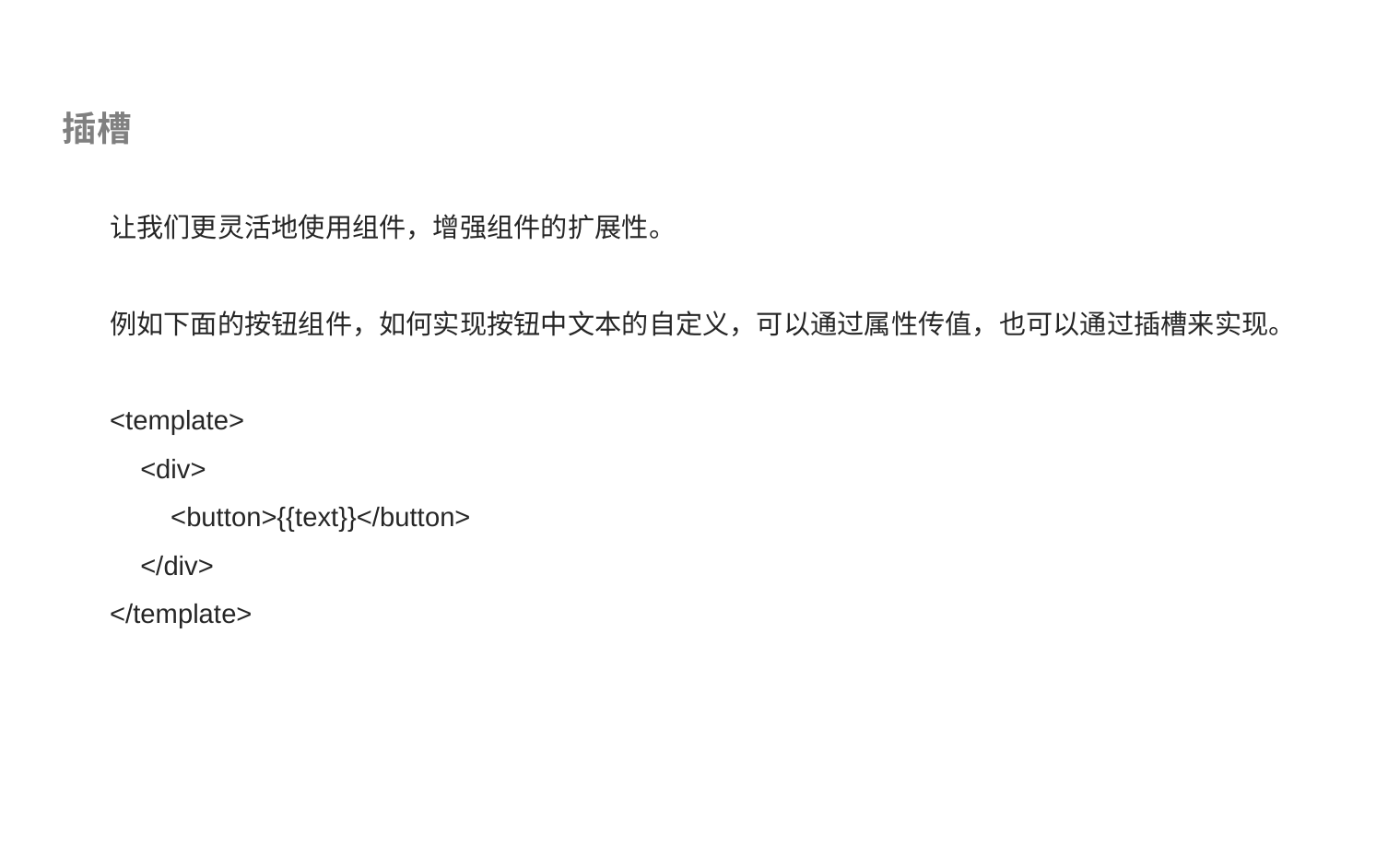

插槽
让我们更灵活地使用组件，增强组件的扩展性。

例如下面的按钮组件，如何实现按钮中文本的自定义，可以通过属性传值，也可以通过插槽来实现。

<template>
    <div>
        <button>{{text}}</button>
    </div>
</template>